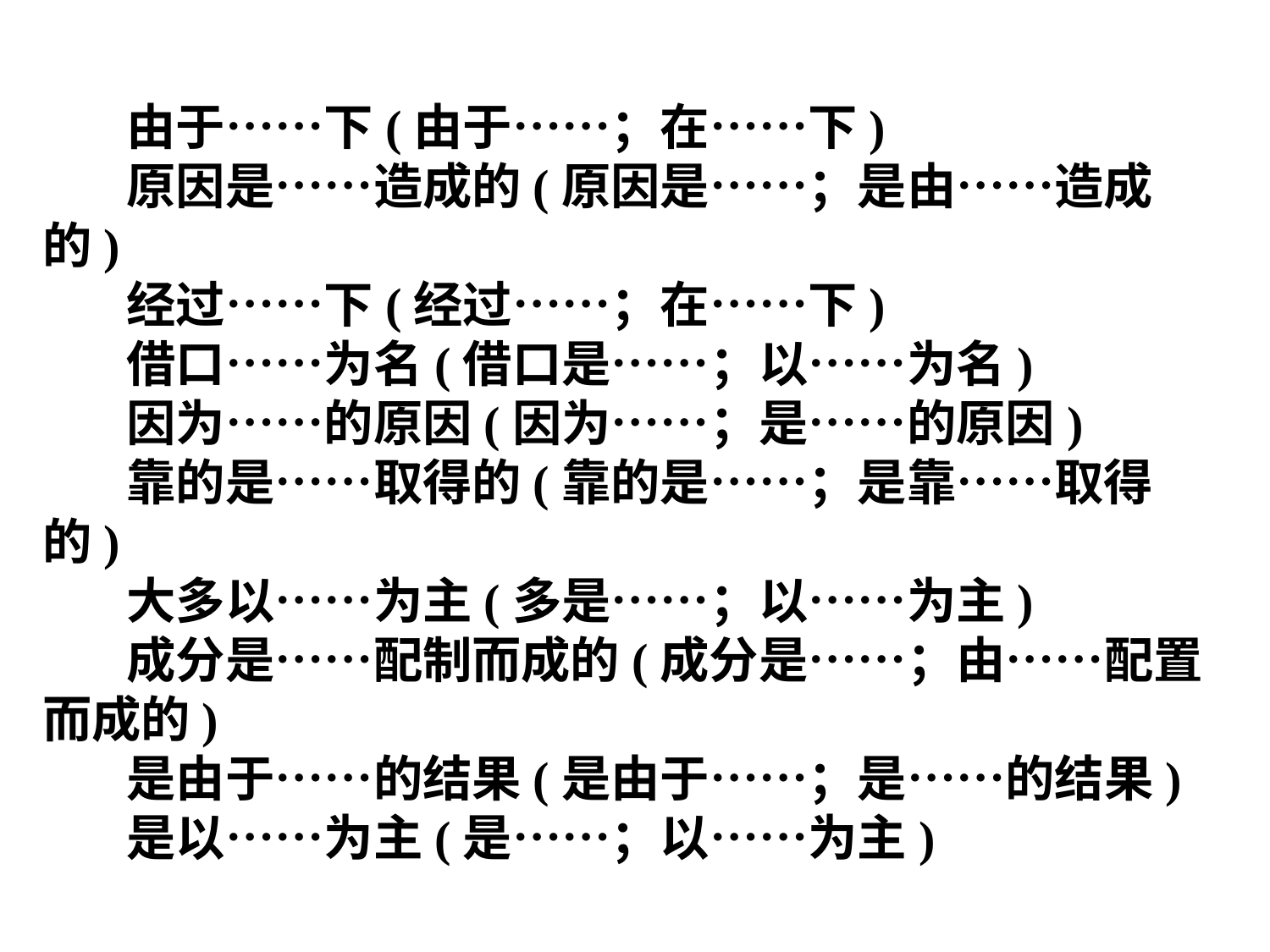

由于……下(由于……；在……下)
原因是……造成的(原因是……；是由……造成的)
经过……下(经过……；在……下)
借口……为名(借口是……；以……为名)
因为……的原因(因为……；是……的原因)
靠的是……取得的(靠的是……；是靠……取得的)
大多以……为主(多是……；以……为主)
成分是……配制而成的(成分是……；由……配置而成的)
是由于……的结果(是由于……；是……的结果)
是以……为主(是……；以……为主)